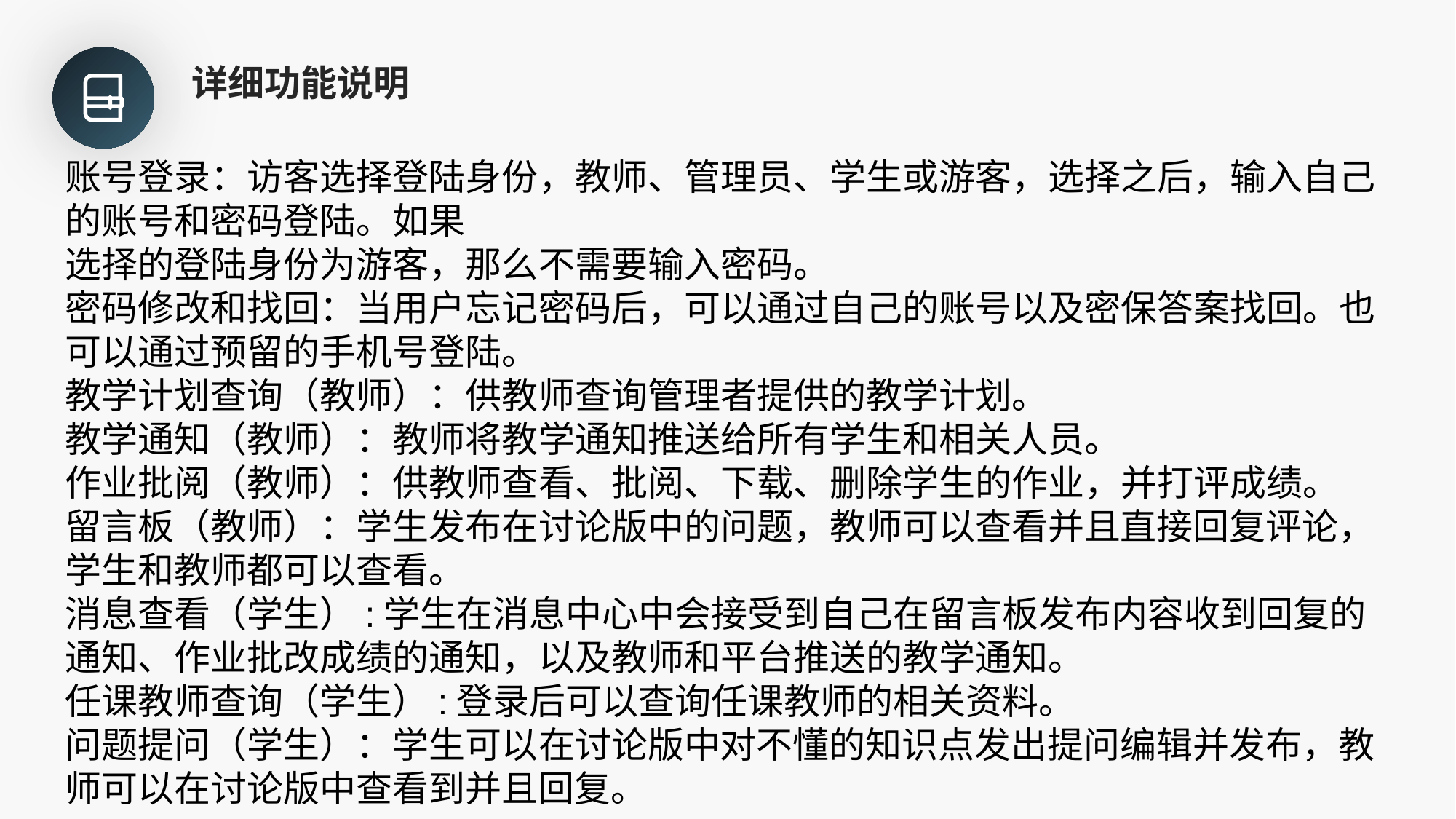

详细功能说明
账号登录：访客选择登陆身份，教师、管理员、学生或游客，选择之后，输入自己的账号和密码登陆。如果
选择的登陆身份为游客，那么不需要输入密码。
密码修改和找回：当用户忘记密码后，可以通过自己的账号以及密保答案找回。也可以通过预留的手机号登陆。
教学计划查询（教师）：供教师查询管理者提供的教学计划。
教学通知（教师）：教师将教学通知推送给所有学生和相关人员。
作业批阅（教师）：供教师查看、批阅、下载、删除学生的作业，并打评成绩。
留言板（教师）：学生发布在讨论版中的问题，教师可以查看并且直接回复评论，学生和教师都可以查看。
消息查看（学生）:学生在消息中心中会接受到自己在留言板发布内容收到回复的通知、作业批改成绩的通知，以及教师和平台推送的教学通知。
任课教师查询（学生）:登录后可以查询任课教师的相关资料。
问题提问（学生）：学生可以在讨论版中对不懂的知识点发出提问编辑并发布，教师可以在讨论版中查看到并且回复。